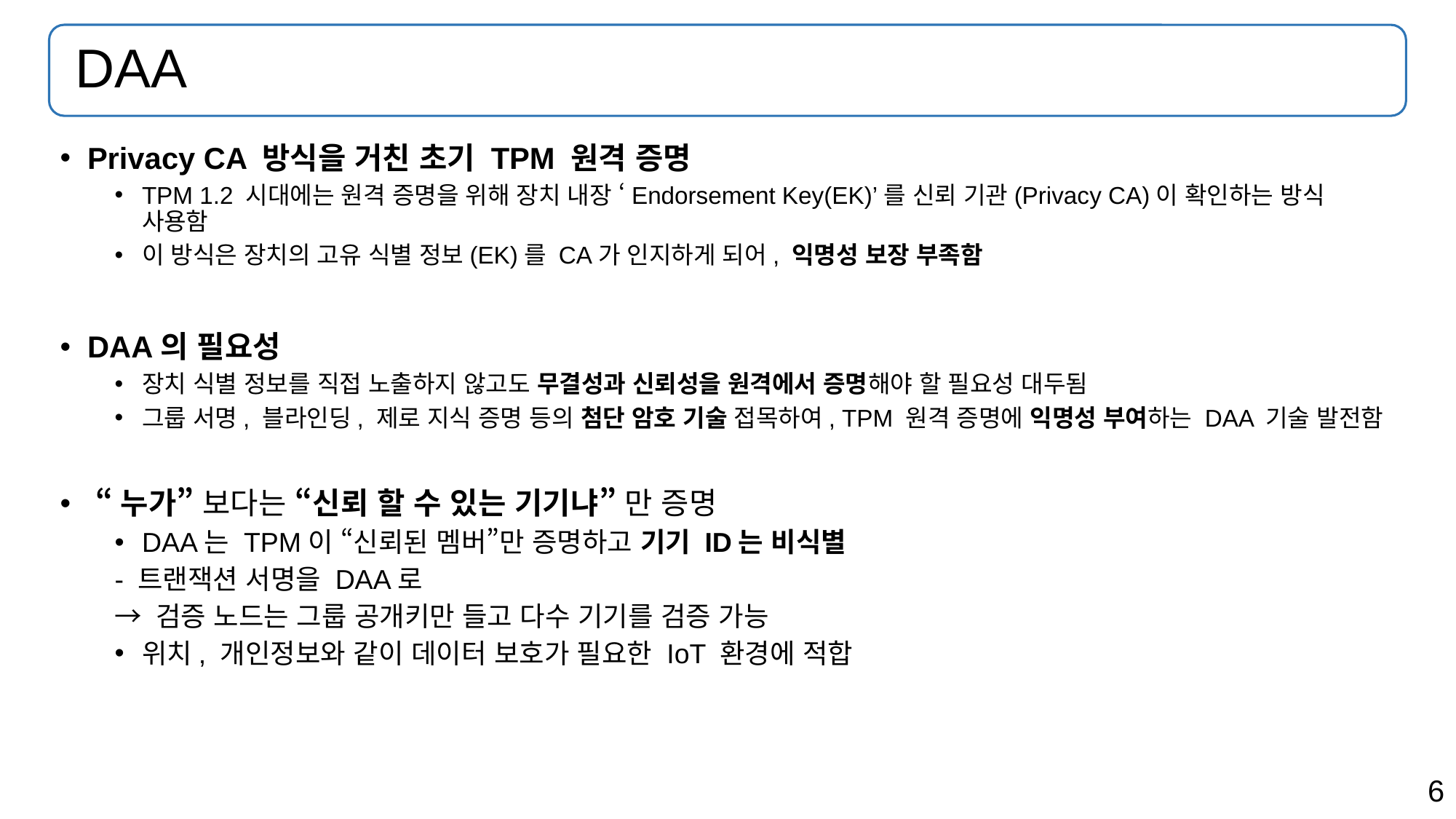

# DAA
Privacy CA 방식을 거친 초기 TPM 원격 증명
TPM 1.2 시대에는 원격 증명을 위해 장치 내장 ‘Endorsement Key(EK)’를 신뢰 기관(Privacy CA)이 확인하는 방식 사용함
이 방식은 장치의 고유 식별 정보(EK)를 CA가 인지하게 되어, 익명성 보장 부족함

DAA의 필요성
장치 식별 정보를 직접 노출하지 않고도 무결성과 신뢰성을 원격에서 증명해야 할 필요성 대두됨
그룹 서명, 블라인딩, 제로 지식 증명 등의 첨단 암호 기술 접목하여, TPM 원격 증명에 익명성 부여하는 DAA 기술 발전함

 “누가” 보다는 “신뢰 할 수 있는 기기냐” 만 증명
DAA는 TPM이 “신뢰된 멤버”만 증명하고 기기 ID는 비식별
- 트랜잭션 서명을 DAA로
→ 검증 노드는 그룹 공개키만 들고 다수 기기를 검증 가능
위치, 개인정보와 같이 데이터 보호가 필요한 IoT 환경에 적합